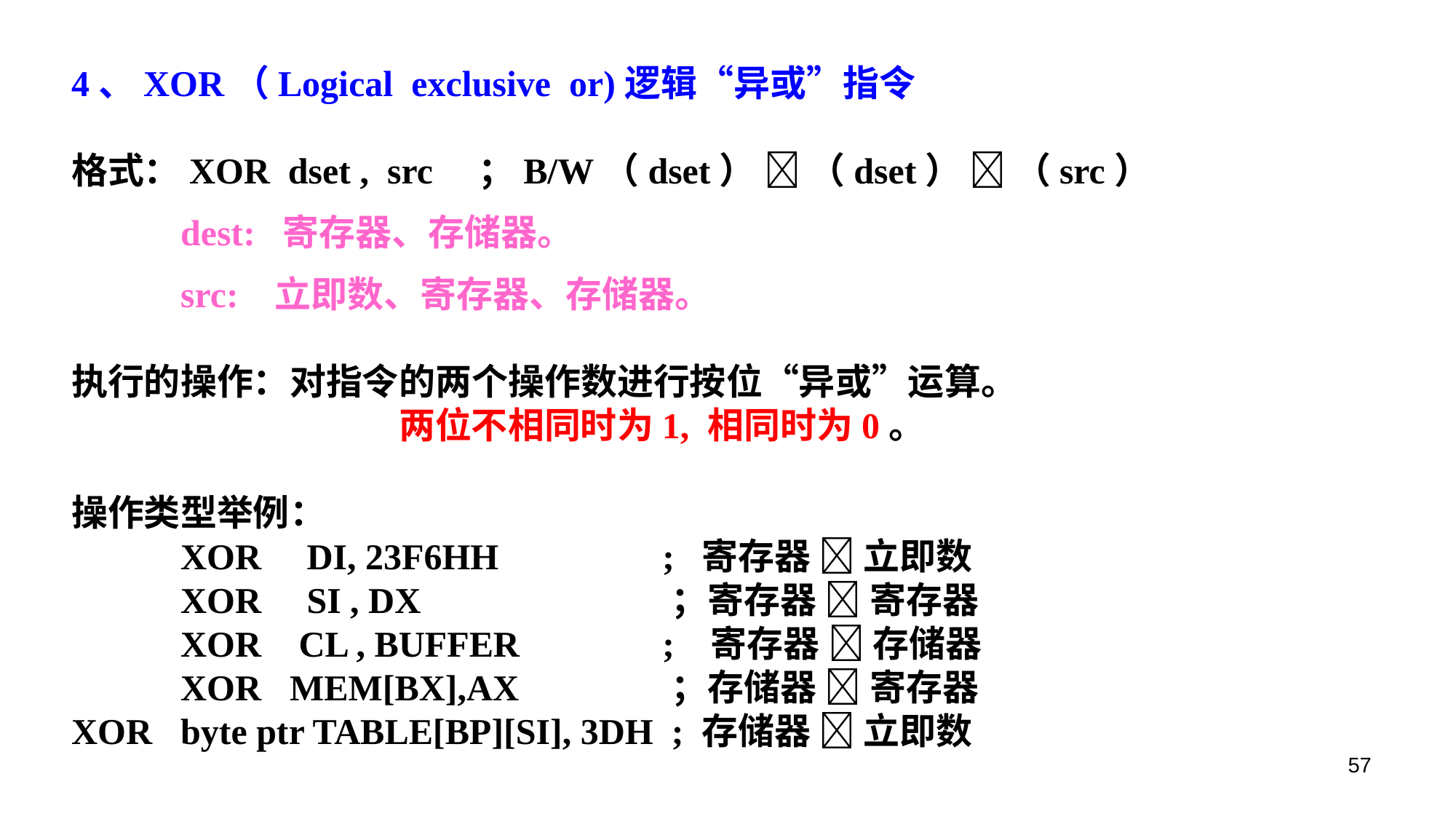

4、XOR（Logical  exclusive  or)逻辑“异或”指令

格式：XOR  dset ,  src    ；B/W（dset） ← （dset） ⊕ （src）
	dest:  寄存器、存储器。
	src:   立即数、寄存器、存储器。

执行的操作：对指令的两个操作数进行按位“异或”运算。
			两位不相同时为1, 相同时为0。

操作类型举例：
	XOR     DI, 23F6HH		     ;  寄存器 ⊕ 立即数
	XOR     SI , DX		     ；寄存器 ⊕ 寄存器
	XOR	 CL , BUFFER	     ;   寄存器 ⊕ 存储器
	XOR	MEM[BX],AX	     ；存储器 ⊕ 寄存器
XOR	byte ptr TABLE[BP][SI], 3DH  ; 存储器 ⊕ 立即数

57